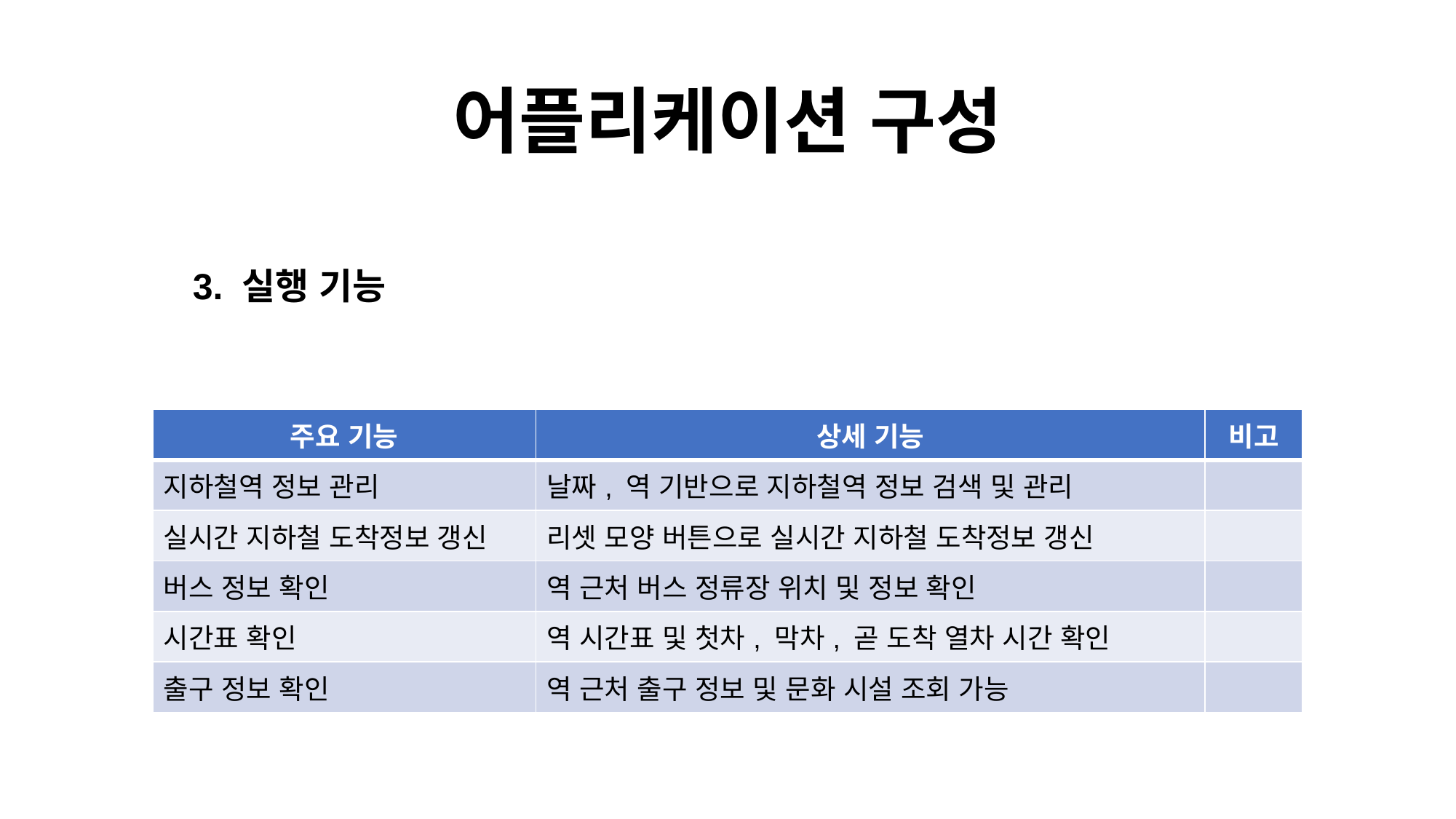

# 어플리케이션 구성
3. 실행 기능
| 주요 기능 | 상세 기능 | 비고 |
| --- | --- | --- |
| 지하철역 정보 관리 | 날짜, 역 기반으로 지하철역 정보 검색 및 관리 |  |
| 실시간 지하철 도착정보 갱신 | 리셋 모양 버튼으로 실시간 지하철 도착정보 갱신 |  |
| 버스 정보 확인 | 역 근처 버스 정류장 위치 및 정보 확인 |  |
| 시간표 확인 | 역 시간표 및 첫차, 막차, 곧 도착 열차 시간 확인 |  |
| 출구 정보 확인 | 역 근처 출구 정보 및 문화 시설 조회 가능 |  |